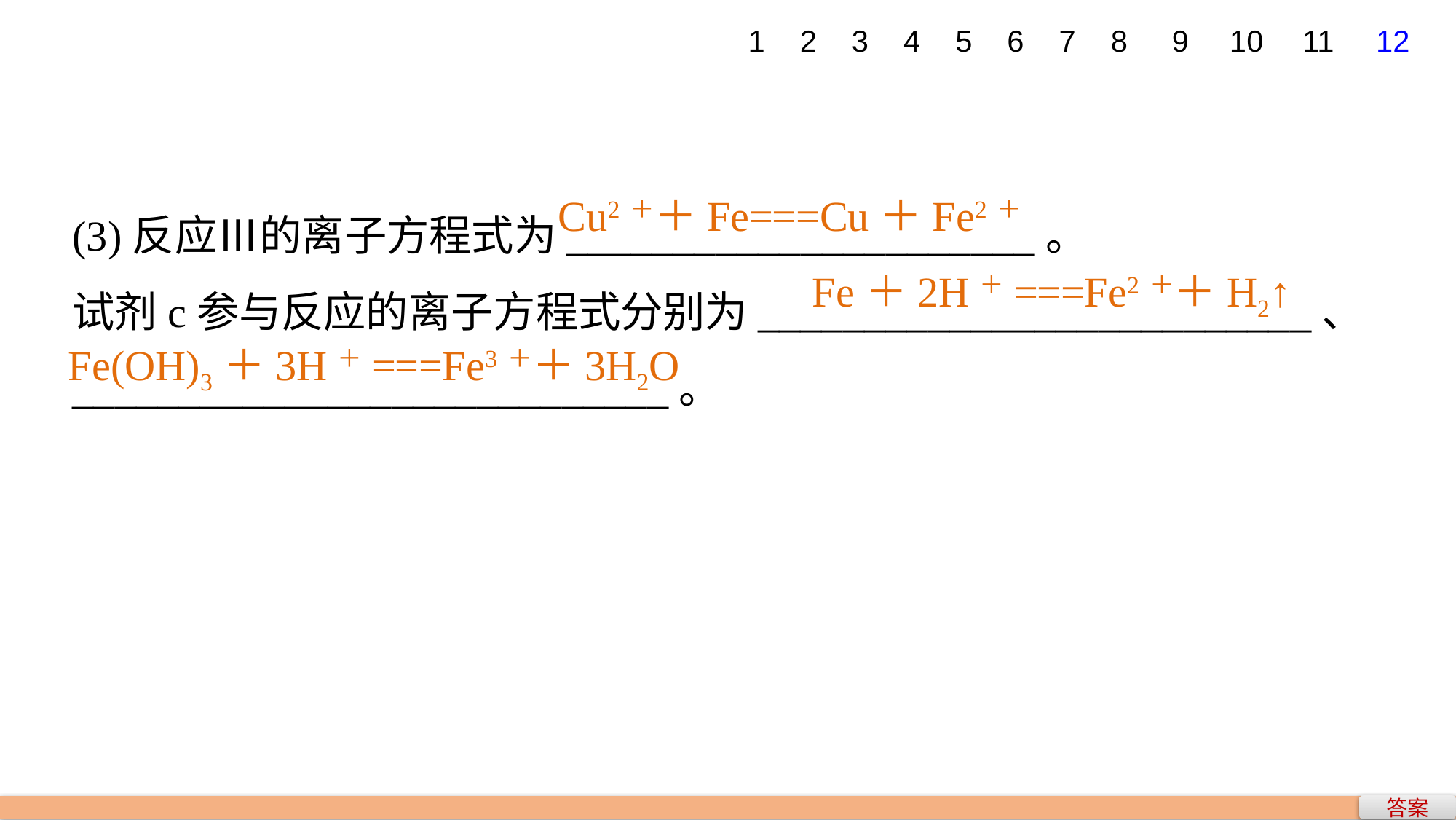

1
2
3
4
5
6
7
8
9
10
11
12
(3)反应Ⅲ的离子方程式为______________________。
试剂c参与反应的离子方程式分别为__________________________、____________________________。
Cu2＋＋Fe===Cu＋Fe2＋
Fe＋2H＋===Fe2＋＋H2↑
Fe(OH)3＋3H＋===Fe3＋＋3H2O
答案